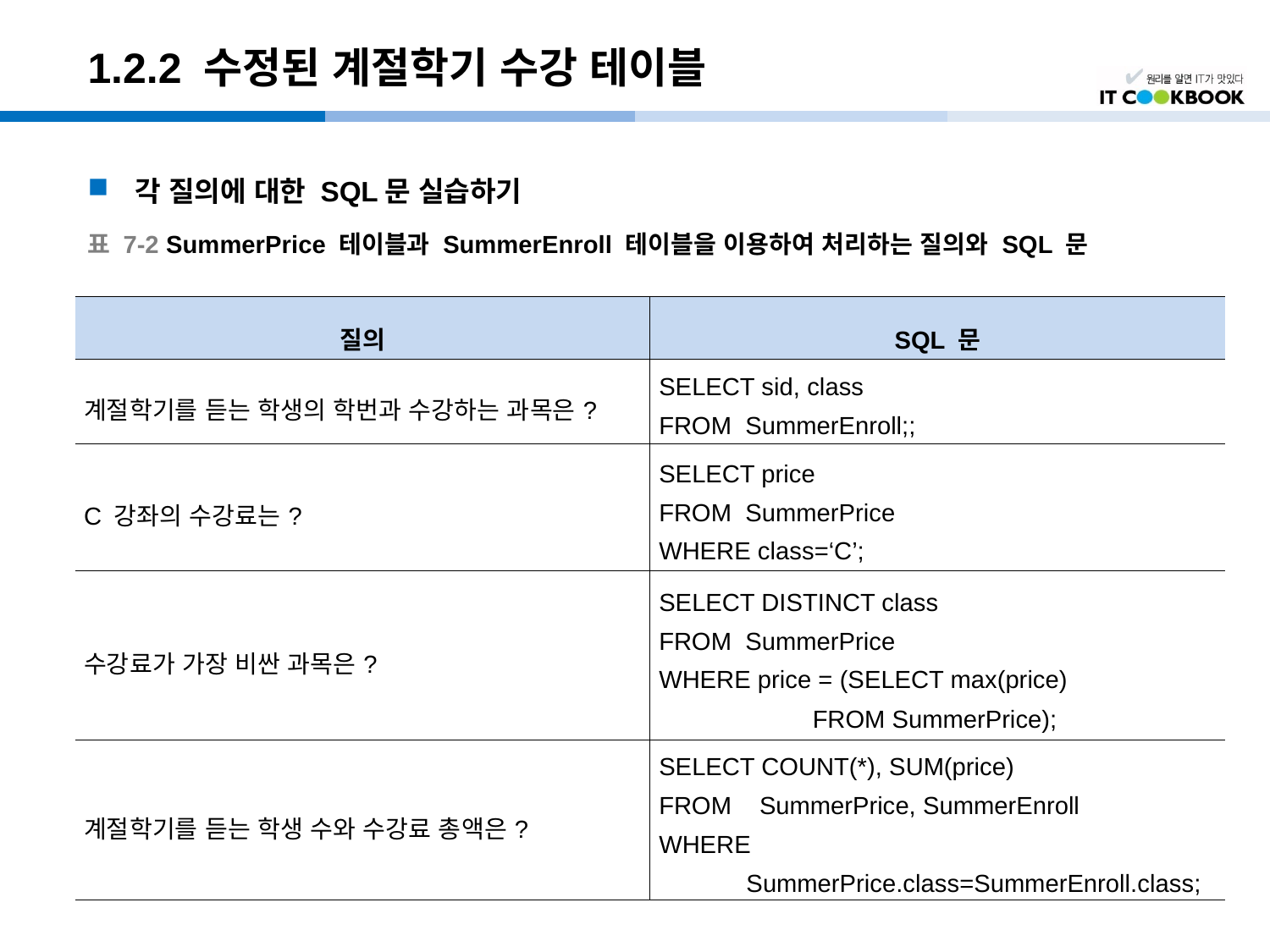

# 1.2.2 수정된 계절학기 수강 테이블
각 질의에 대한 SQL문 실습하기

표 7-2 SummerPrice 테이블과 SummerEnroll 테이블을 이용하여 처리하는 질의와 SQL 문
| 질의 | SQL 문 |
| --- | --- |
| 계절학기를 듣는 학생의 학번과 수강하는 과목은? | SELECT sid, class FROM SummerEnroll;; |
| C 강좌의 수강료는? | SELECT price FROM SummerPrice WHERE class=‘C’; |
| 수강료가 가장 비싼 과목은? | SELECT DISTINCT class FROM SummerPrice WHERE price = (SELECT max(price) FROM SummerPrice); |
| 계절학기를 듣는 학생 수와 수강료 총액은? | SELECT COUNT(\*), SUM(price) FROM SummerPrice, SummerEnroll WHERE SummerPrice.class=SummerEnroll.class; |